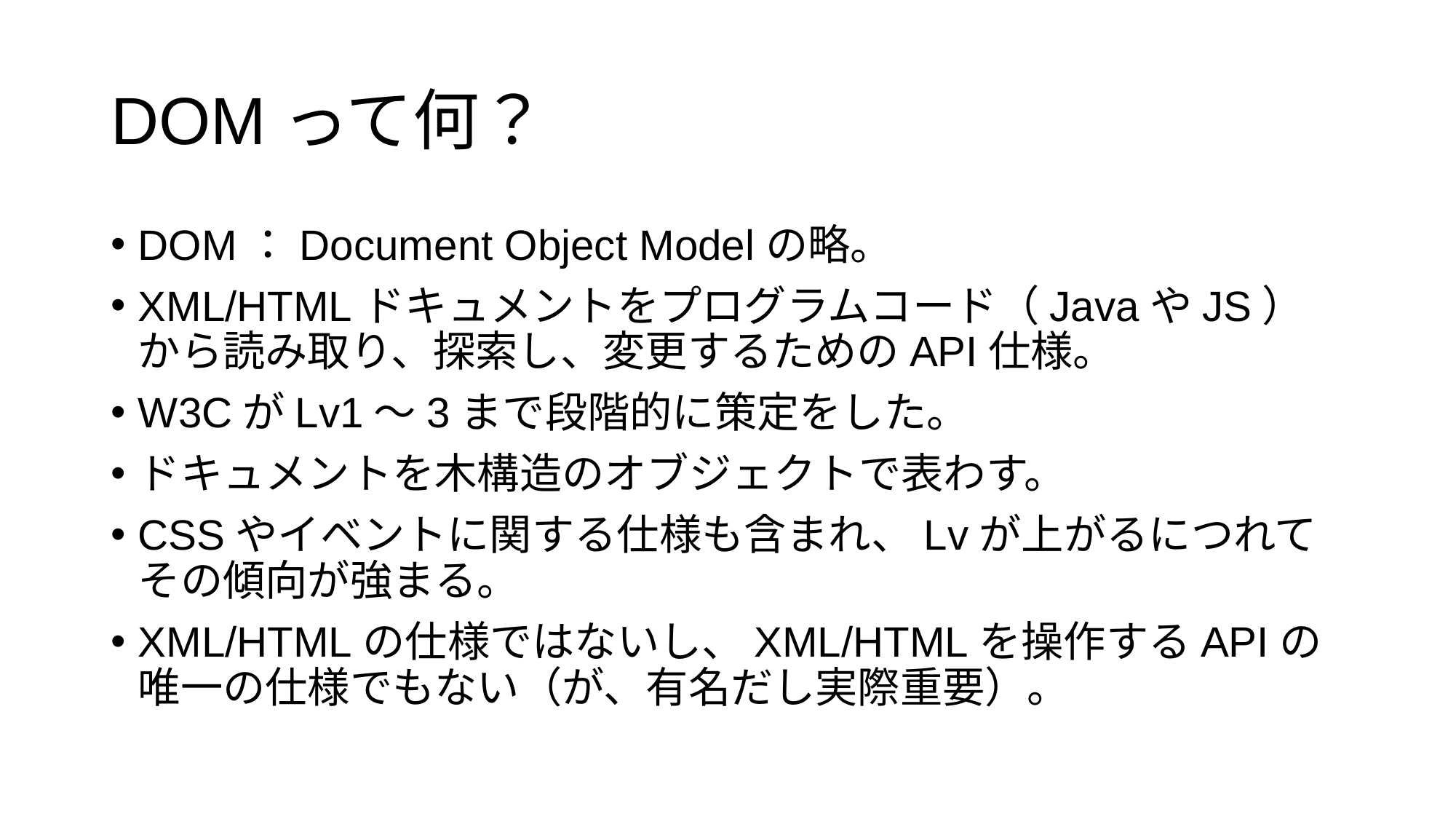

# DOMって何？
DOM：Document Object Modelの略。
XML/HTMLドキュメントをプログラムコード（JavaやJS）から読み取り、探索し、変更するためのAPI仕様。
W3CがLv1〜3まで段階的に策定をした。
ドキュメントを木構造のオブジェクトで表わす。
CSSやイベントに関する仕様も含まれ、Lvが上がるにつれてその傾向が強まる。
XML/HTMLの仕様ではないし、XML/HTMLを操作するAPIの唯一の仕様でもない（が、有名だし実際重要）。